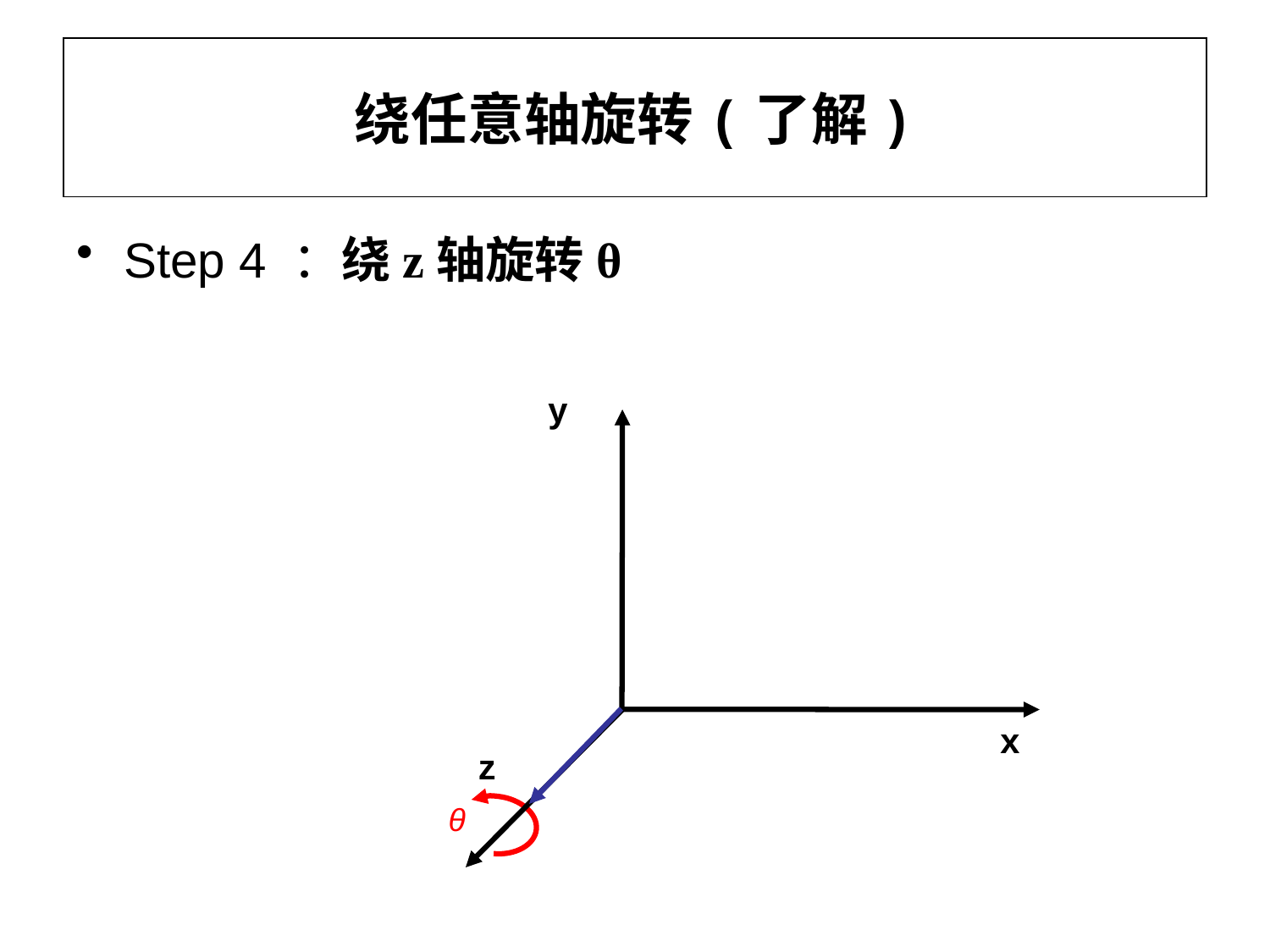

# 绕任意轴旋转(了解)
Step 4 ：绕z轴旋转θ
y

x
z
θ